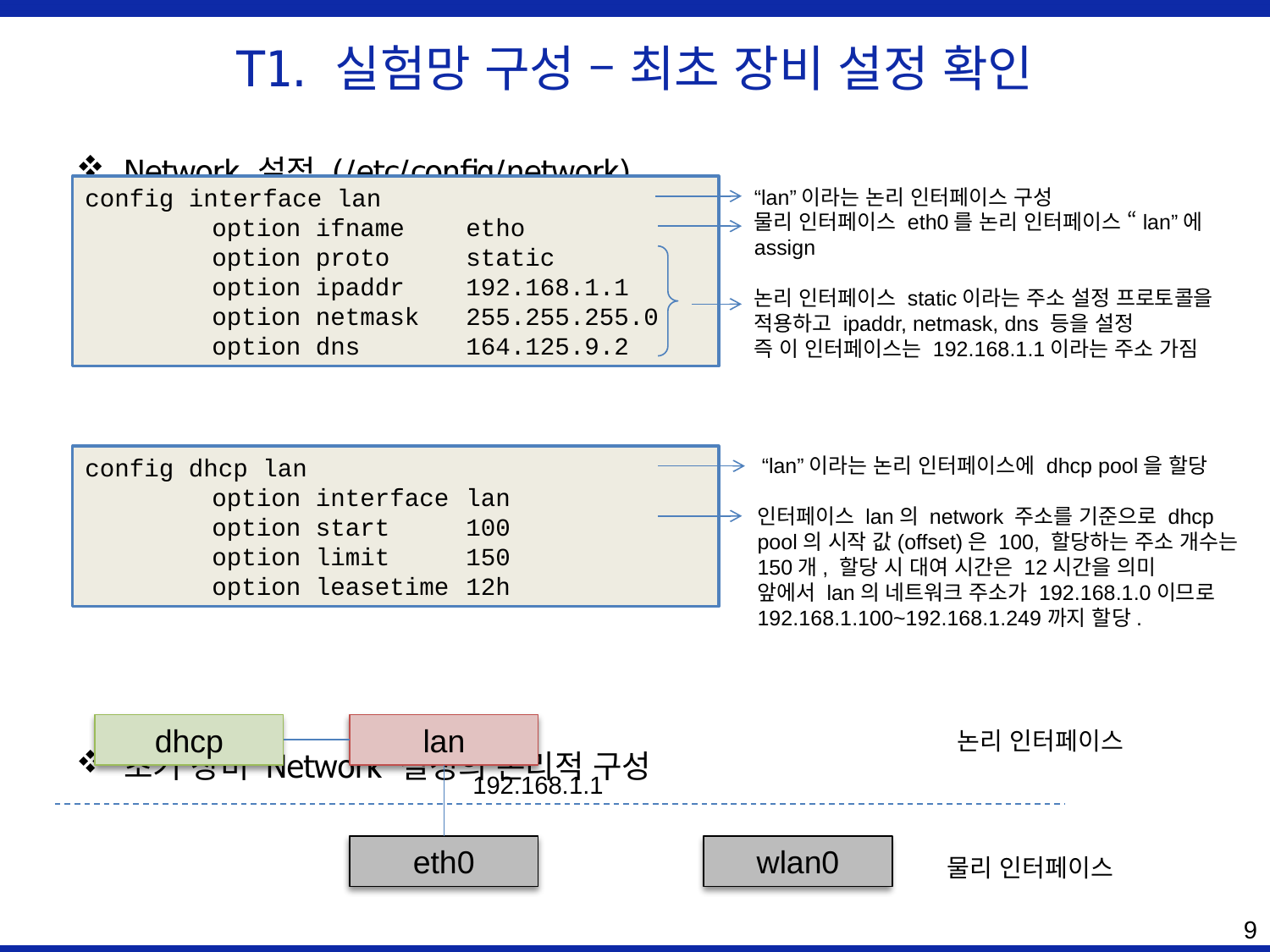

# T1. 실험망 구성 – 최초 장비 설정 확인
Network 설정 (/etc/config/network)

DHCP 설정 (etch/config/dhcp)

초기 장비 Network 설정의 논리적 구성

config interface lan
	option ifname 	etho
	option proto 	static
	option ipaddr 	192.168.1.1
	option netmask	255.255.255.0
	option dns 	164.125.9.2
“lan”이라는 논리 인터페이스 구성
물리 인터페이스 eth0를 논리 인터페이스 “lan”에 assign

논리 인터페이스 static이라는 주소 설정 프로토콜을 적용하고 ipaddr, netmask, dns 등을 설정
즉 이 인터페이스는 192.168.1.1이라는 주소 가짐
config dhcp lan
	option interface	lan
	option start 	100
	option limit	150
	option leasetime	12h
“lan”이라는 논리 인터페이스에 dhcp pool을 할당
인터페이스 lan의 network 주소를 기준으로 dhcp pool의 시작 값(offset)은 100, 할당하는 주소 개수는 150개, 할당 시 대여 시간은 12시간을 의미
앞에서 lan의 네트워크 주소가 192.168.1.0이므로 192.168.1.100~192.168.1.249까지 할당.
dhcp
lan
논리 인터페이스
192.168.1.1
eth0
wlan0
물리 인터페이스
9